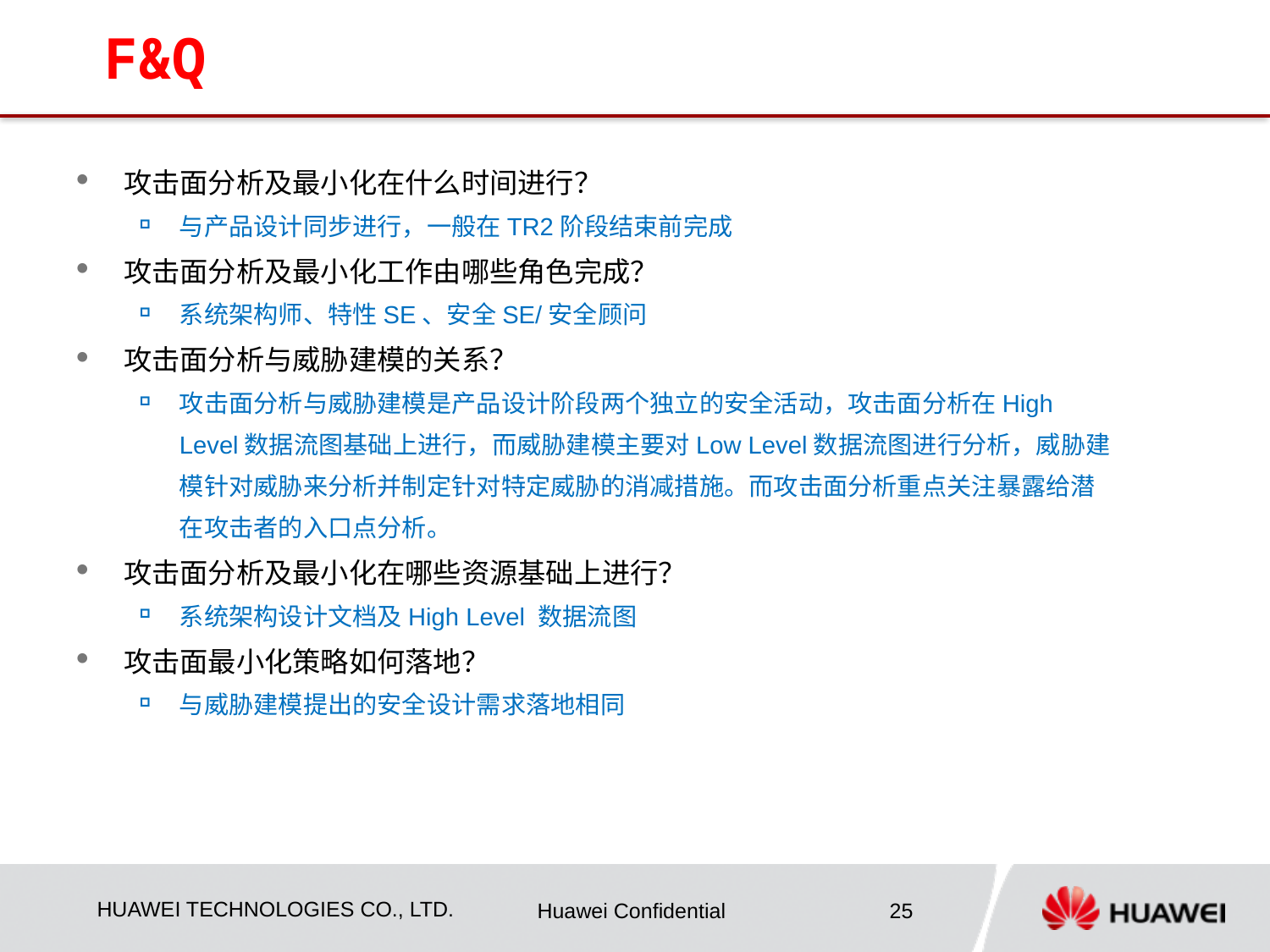

# F&Q
攻击面分析及最小化在什么时间进行？
与产品设计同步进行，一般在TR2阶段结束前完成
攻击面分析及最小化工作由哪些角色完成？
系统架构师、特性SE、安全SE/安全顾问
攻击面分析与威胁建模的关系？
攻击面分析与威胁建模是产品设计阶段两个独立的安全活动，攻击面分析在High Level数据流图基础上进行，而威胁建模主要对Low Level数据流图进行分析，威胁建模针对威胁来分析并制定针对特定威胁的消减措施。而攻击面分析重点关注暴露给潜在攻击者的入口点分析。
攻击面分析及最小化在哪些资源基础上进行？
系统架构设计文档及High Level 数据流图
攻击面最小化策略如何落地？
与威胁建模提出的安全设计需求落地相同